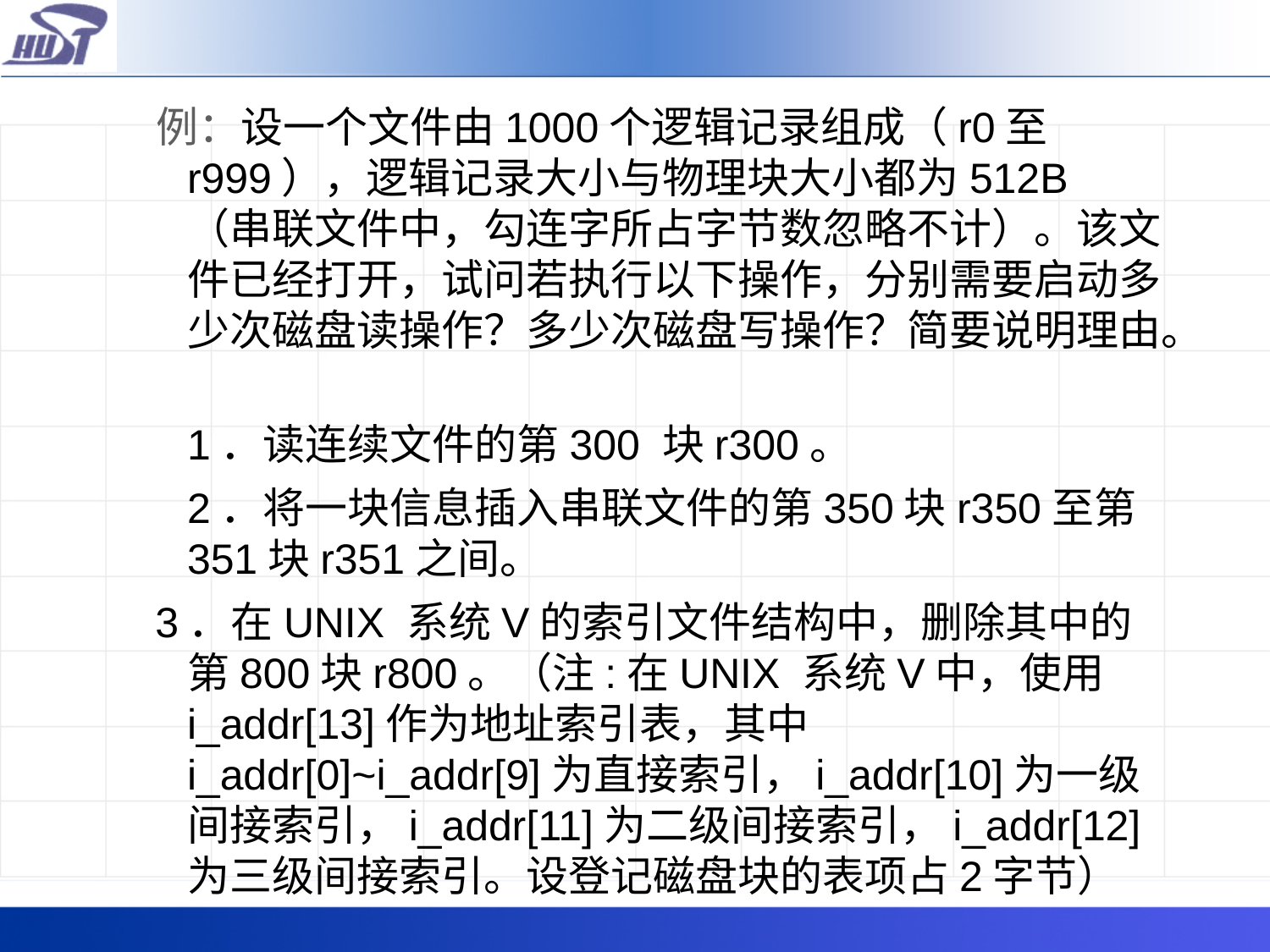

例：设一个文件由1000个逻辑记录组成（r0至r999），逻辑记录大小与物理块大小都为512B（串联文件中，勾连字所占字节数忽略不计）。该文件已经打开，试问若执行以下操作，分别需要启动多少次磁盘读操作？多少次磁盘写操作？简要说明理由。
	1．读连续文件的第300 块r300。
	2．将一块信息插入串联文件的第350块r350至第351块r351之间。
    3．在UNIX 系统V的索引文件结构中，删除其中的第800块r800。（注:在UNIX 系统V中，使用i_addr[13]作为地址索引表，其中i_addr[0]~i_addr[9]为直接索引，i_addr[10]为一级间接索引，i_addr[11]为二级间接索引，i_addr[12]为三级间接索引。设登记磁盘块的表项占2字节）